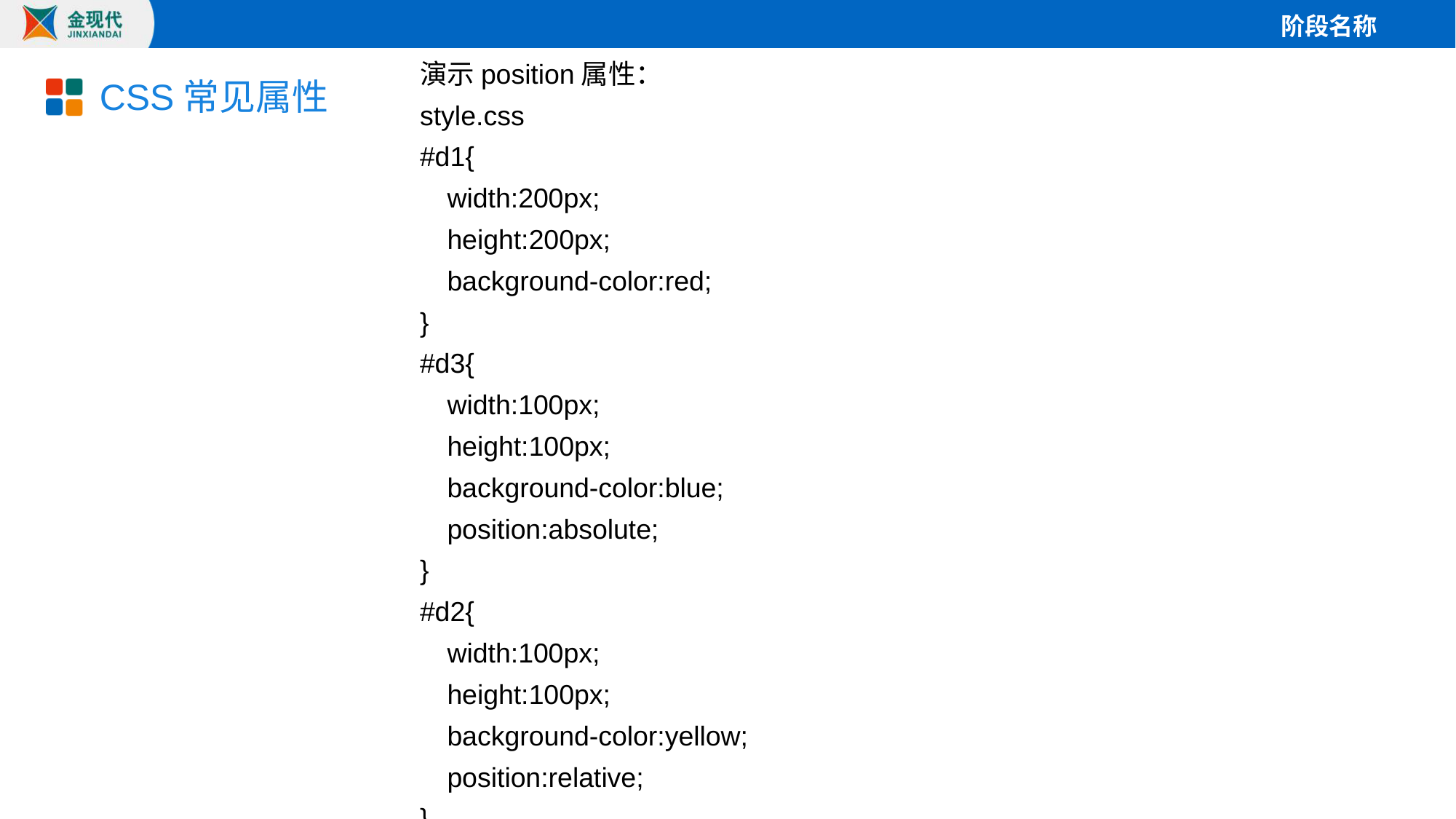

演示position属性：
style.css
#d1{
	width:200px;
	height:200px;
	background-color:red;
}
#d3{
	width:100px;
	height:100px;
	background-color:blue;
	position:absolute;
}
#d2{
	width:100px;
	height:100px;
	background-color:yellow;
	position:relative;
}
# CSS常见属性